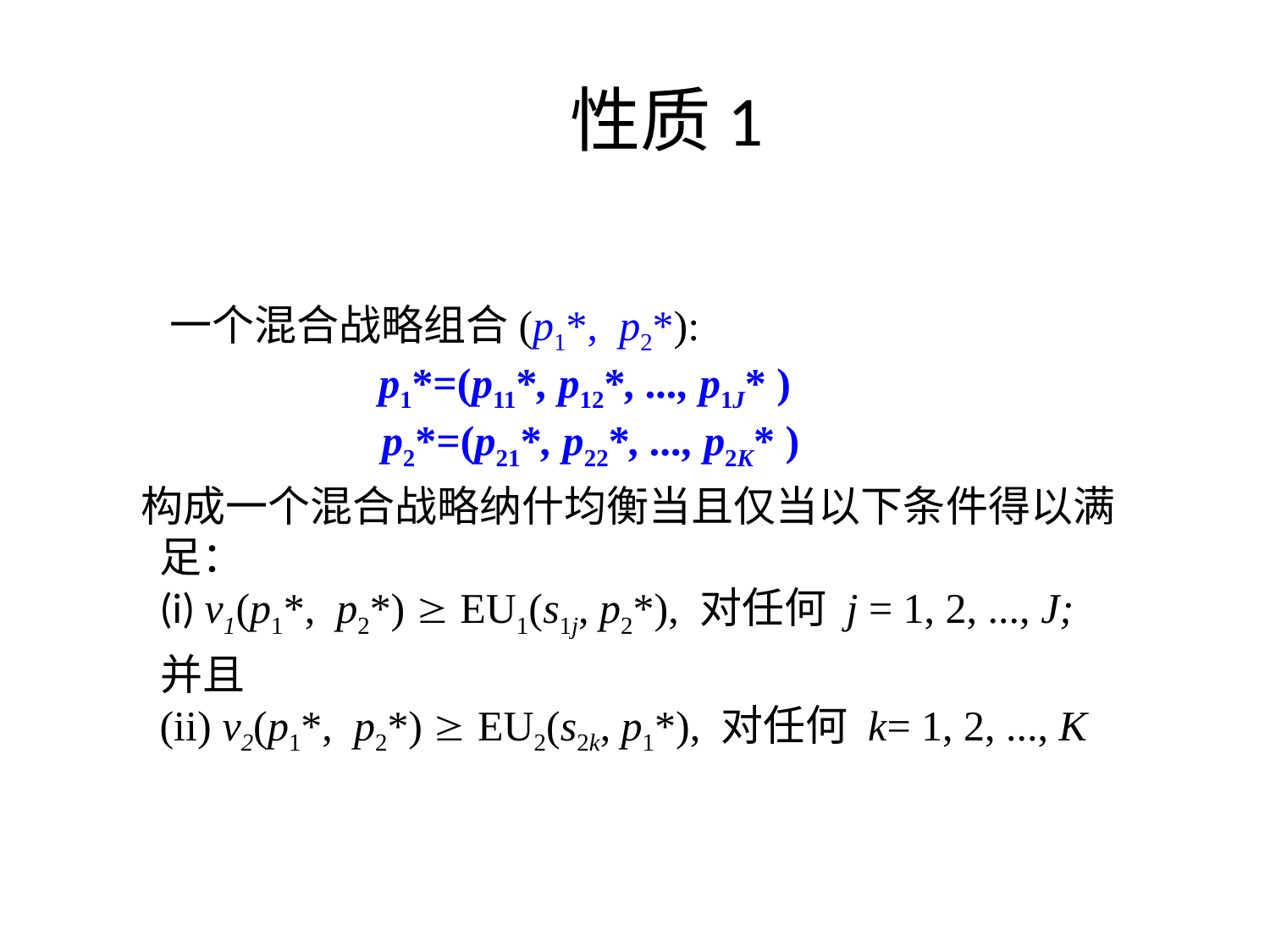

# 性质1

     一个混合战略组合(p1*,  p2*):
                       p1*=(p11*, p12*, ..., p1J* )
                     p2*=(p21*, p22*, ..., p2K* )
  构成一个混合战略纳什均衡当且仅当以下条件得以满足：
(i) v1(p1*,  p2*) ≥ EU1(s1j, p2*), 对任何 j = 1, 2, ..., J;
    并且
(ii) v2(p1*,  p2*) ≥ EU2(s2k, p1*), 对任何 k= 1, 2, ..., K